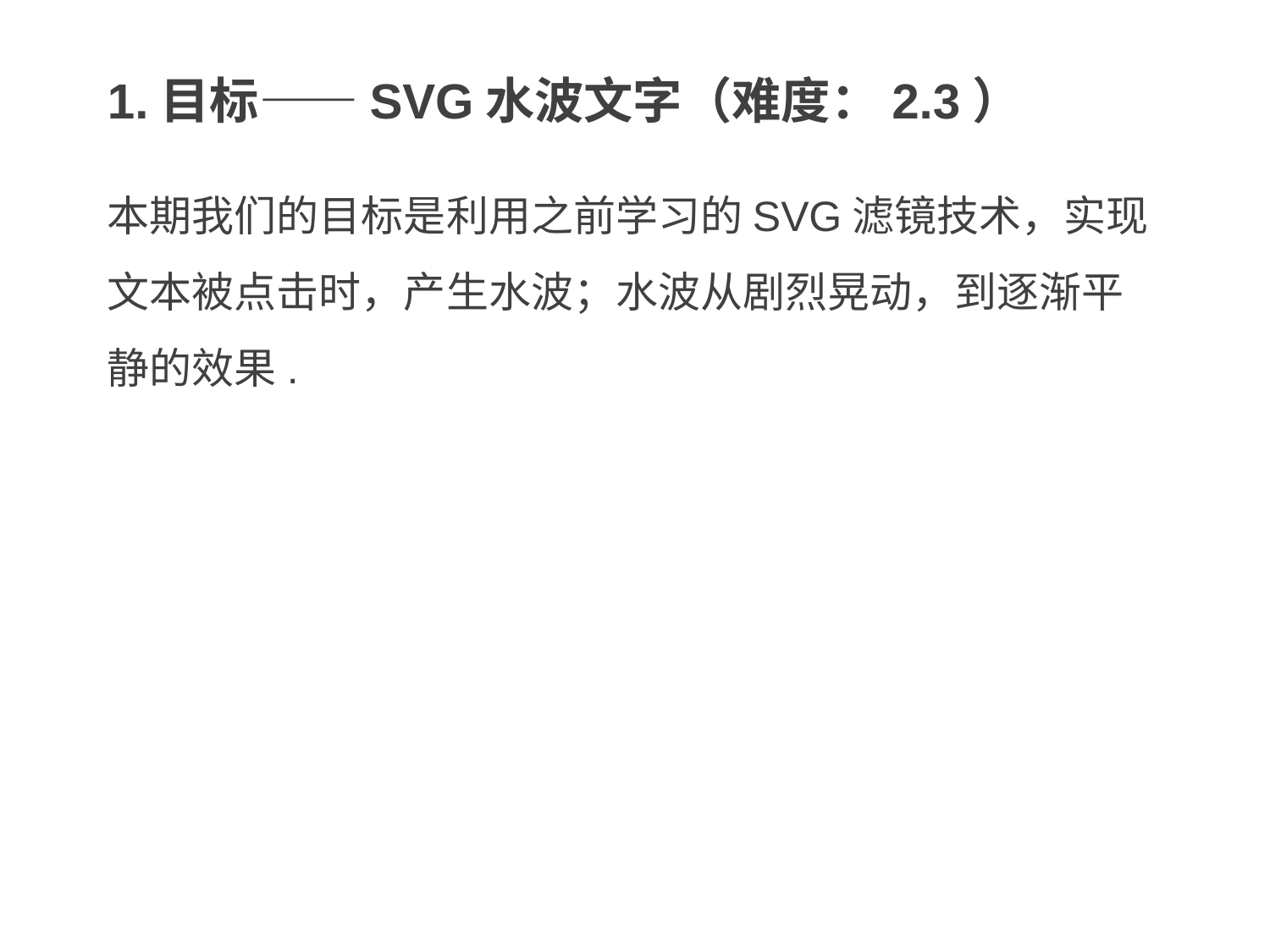

1.目标——SVG水波文字（难度：2.3）
本期我们的目标是利用之前学习的SVG滤镜技术，实现文本被点击时，产生水波；水波从剧烈晃动，到逐渐平静的效果.